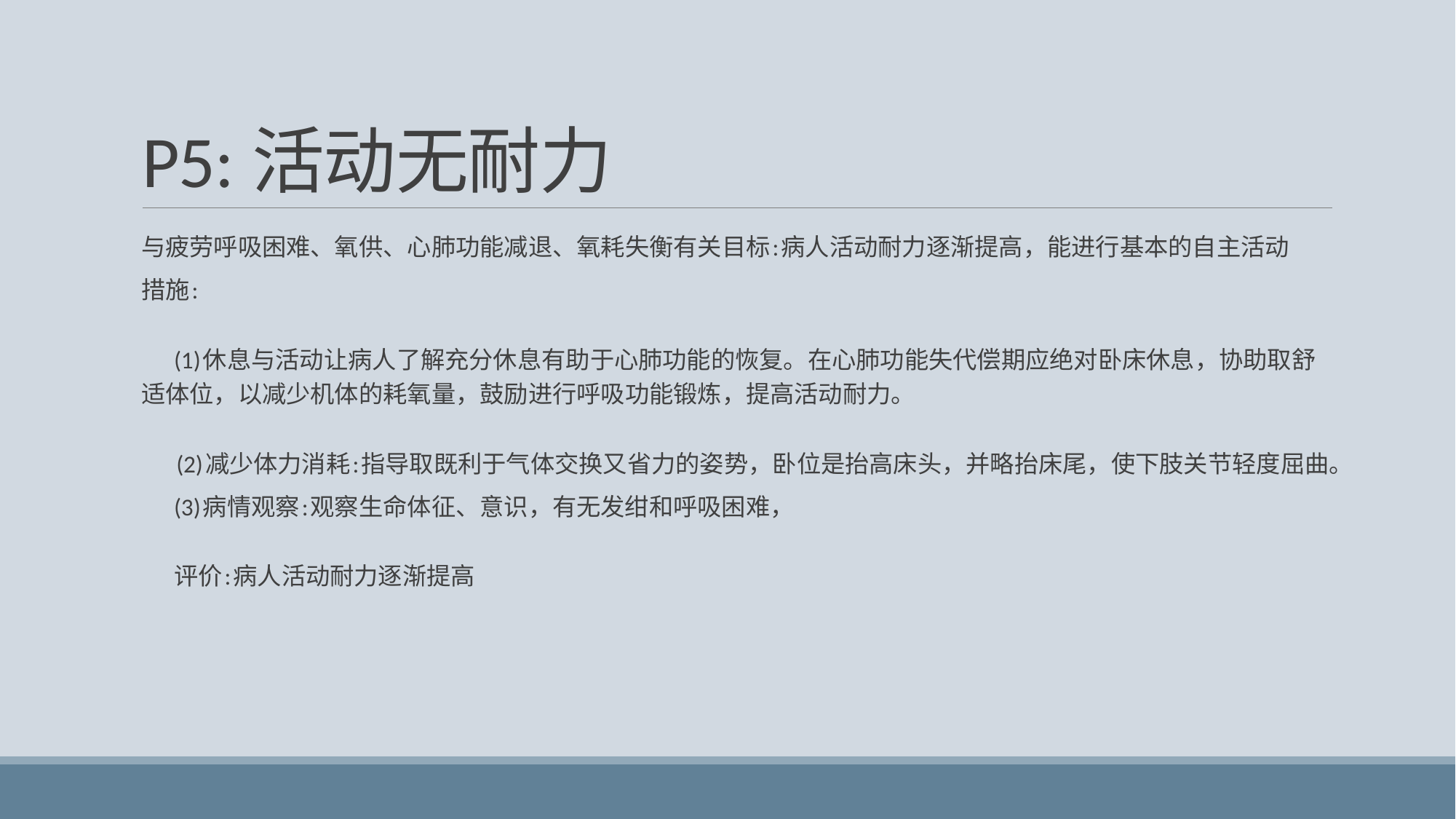

# P5:活动无耐力
与疲劳呼吸困难、氧供、心肺功能减退、氧耗失衡有关目标:病人活动耐力逐渐提高，能进行基本的自主活动
措施:
      (1)休息与活动让病人了解充分休息有助于心肺功能的恢复。在心肺功能失代偿期应绝对卧床休息，协助取舒适体位，以减少机体的耗氧量，鼓励进行呼吸功能锻炼，提高活动耐力。
      (2)减少体力消耗:指导取既利于气体交换又省力的姿势，卧位是抬高床头，并略抬床尾，使下肢关节轻度屈曲。
      (3)病情观察:观察生命体征、意识，有无发绀和呼吸困难，
      评价:病人活动耐力逐渐提高